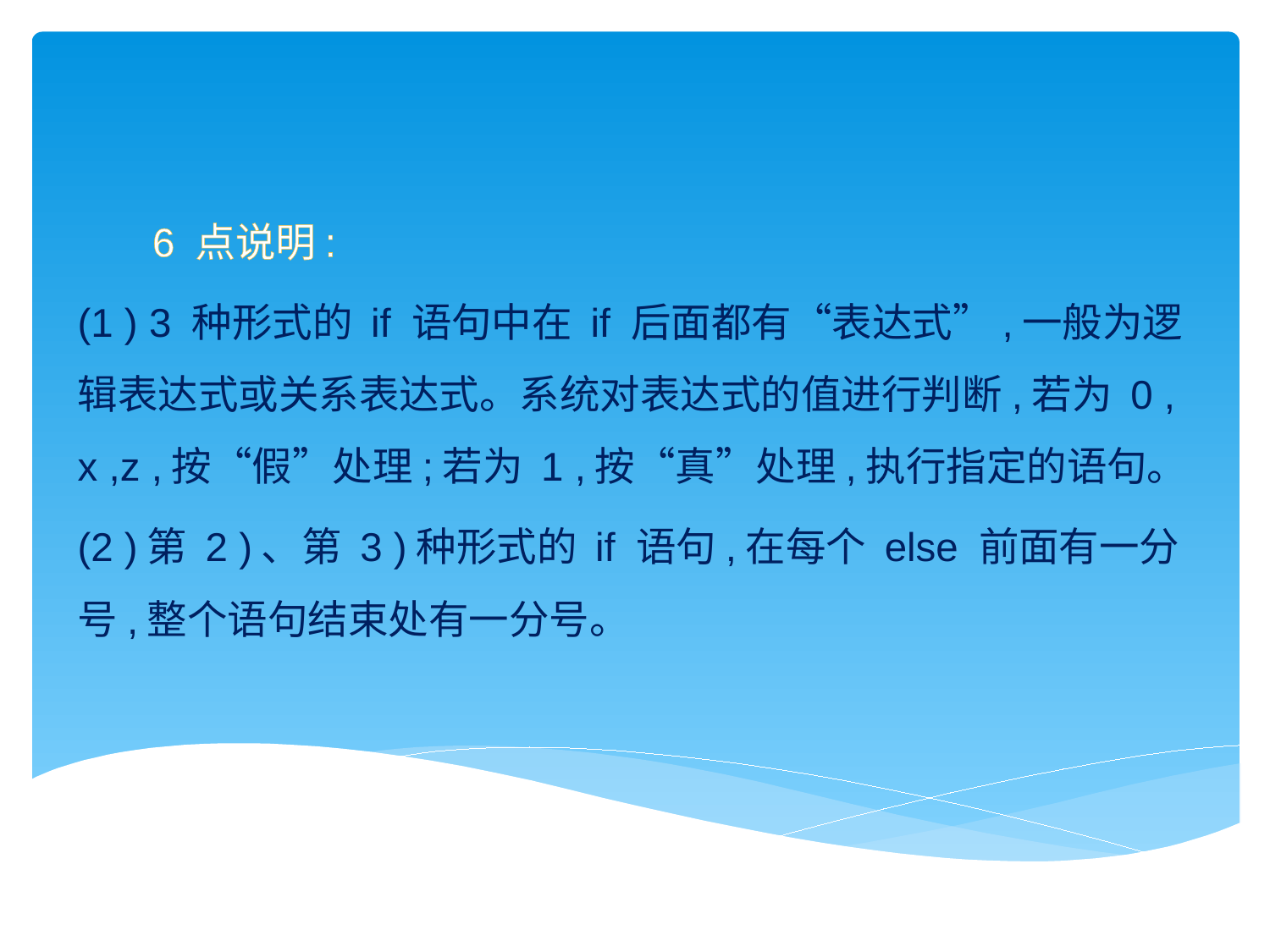

6 点说明:
(1 ) 3 种形式的 if 语句中在 if 后面都有“表达式”,一般为逻辑表达式或关系表达式。系统对表达式的值进行判断,若为 0 , x ,z ,按“假”处理;若为 1 ,按“真”处理,执行指定的语句。
(2 )第 2 )、第 3 )种形式的 if 语句,在每个 else 前面有一分号,整个语句结束处有一分号。